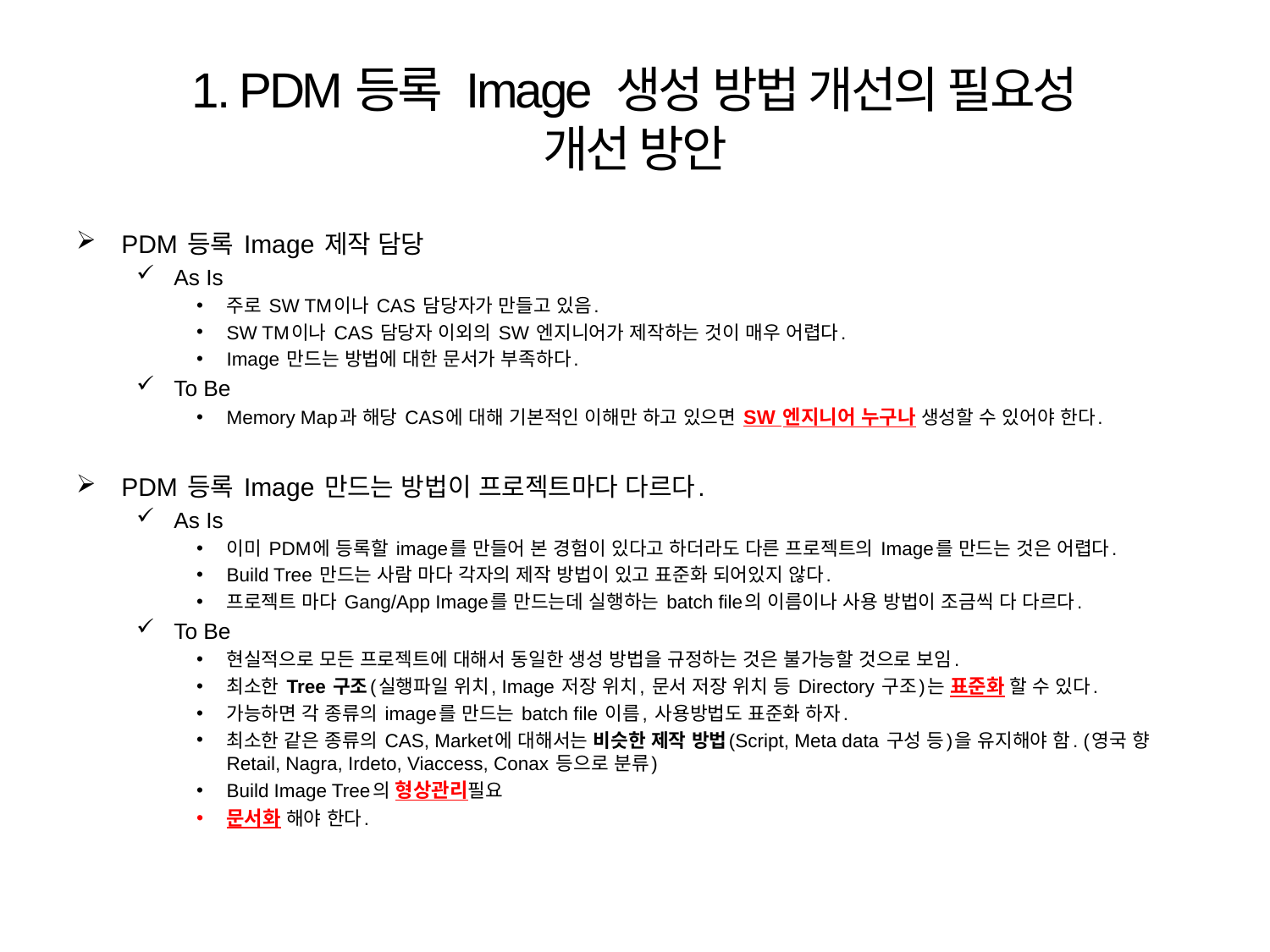

# 1. PDM등록 Image 생성 방법 개선의 필요성 개선 방안
PDM 등록 Image 제작 담당
As Is
주로 SW TM이나 CAS 담당자가 만들고 있음.
SW TM이나 CAS 담당자 이외의 SW 엔지니어가 제작하는 것이 매우 어렵다.
Image 만드는 방법에 대한 문서가 부족하다.
To Be
Memory Map과 해당 CAS에 대해 기본적인 이해만 하고 있으면 SW 엔지니어 누구나 생성할 수 있어야 한다.

PDM 등록 Image 만드는 방법이 프로젝트마다 다르다.
As Is
이미 PDM에 등록할 image를 만들어 본 경험이 있다고 하더라도 다른 프로젝트의 Image를 만드는 것은 어렵다.
Build Tree 만드는 사람 마다 각자의 제작 방법이 있고 표준화 되어있지 않다.
프로젝트 마다 Gang/App Image를 만드는데 실행하는 batch file의 이름이나 사용 방법이 조금씩 다 다르다.
To Be
현실적으로 모든 프로젝트에 대해서 동일한 생성 방법을 규정하는 것은 불가능할 것으로 보임.
최소한 Tree 구조(실행파일 위치, Image 저장 위치, 문서 저장 위치 등 Directory 구조)는 표준화 할 수 있다.
가능하면 각 종류의 image를 만드는 batch file 이름, 사용방법도 표준화 하자.
최소한 같은 종류의 CAS, Market에 대해서는 비슷한 제작 방법(Script, Meta data 구성 등)을 유지해야 함. (영국 향 Retail, Nagra, Irdeto, Viaccess, Conax 등으로 분류)
Build Image Tree의 형상관리필요
문서화 해야 한다.